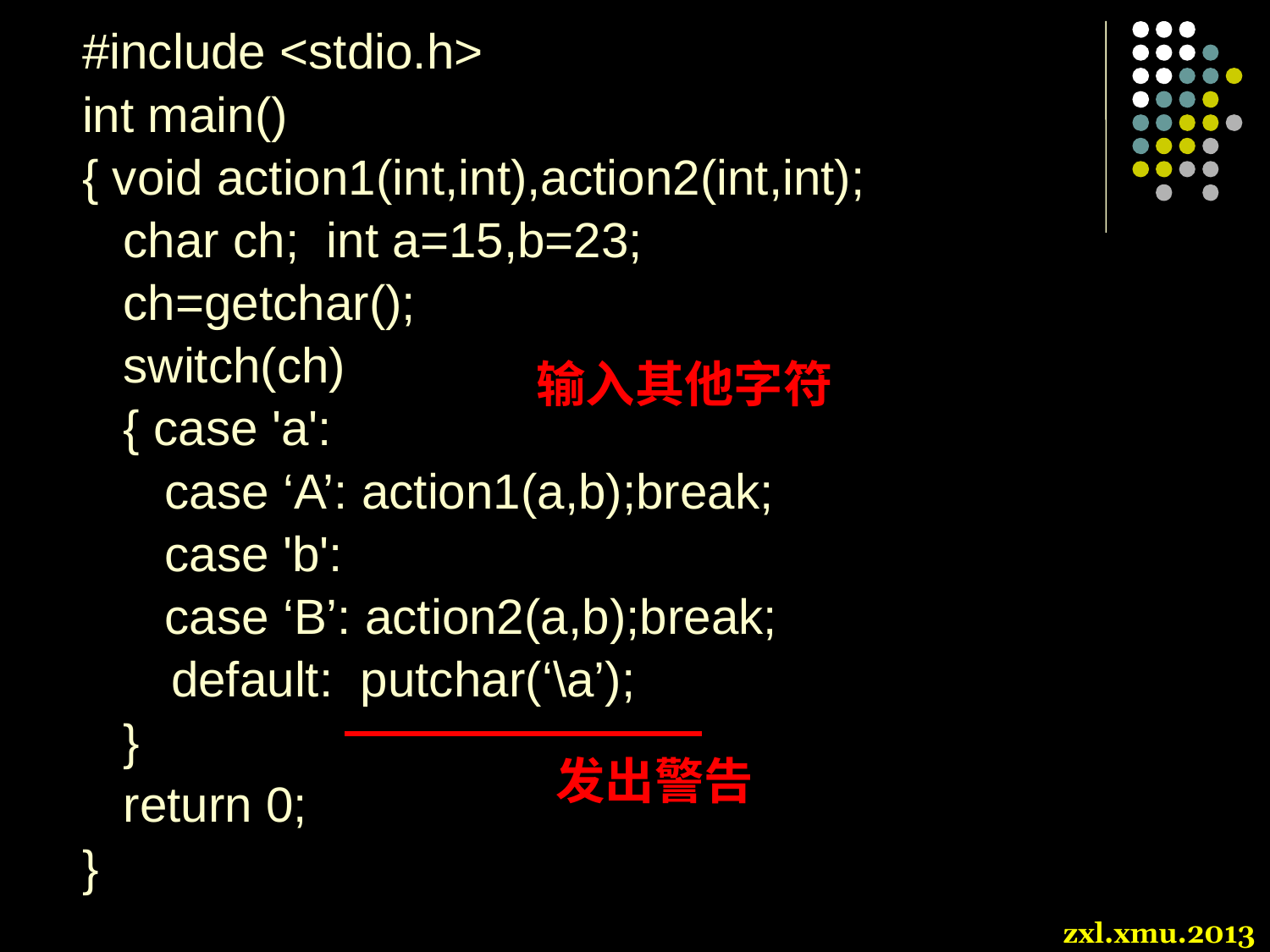

#include <stdio.h>
int main()
{ void action1(int,int),action2(int,int);
   char ch;  int a=15,b=23;
   ch=getchar();
   switch(ch)
   { case 'a':
      case ‘A’: action1(a,b);break;
      case 'b':
      case ‘B’: action2(a,b);break;
	   default:  putchar(‘\a’);
   }
   return 0;
}
输入其他字符
发出警告